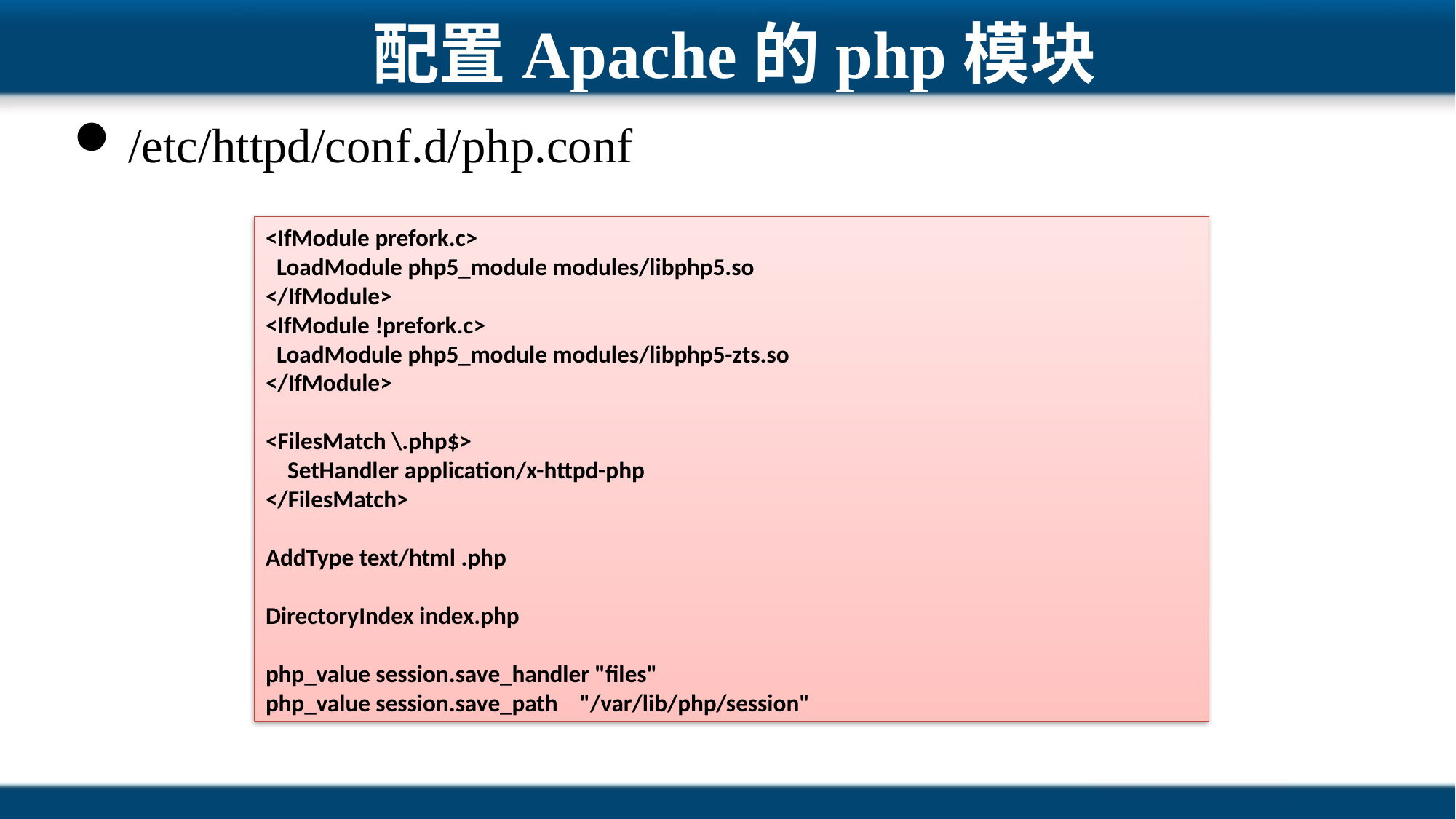

# 配置Apache的php模块
/etc/httpd/conf.d/php.conf
<IfModule prefork.c>
  LoadModule php5_module modules/libphp5.so
</IfModule>
<IfModule !prefork.c>
  LoadModule php5_module modules/libphp5-zts.so
</IfModule>

<FilesMatch \.php$>
    SetHandler application/x-httpd-php
</FilesMatch>

AddType text/html .php

DirectoryIndex index.php

php_value session.save_handler "files"
php_value session.save_path    "/var/lib/php/session"